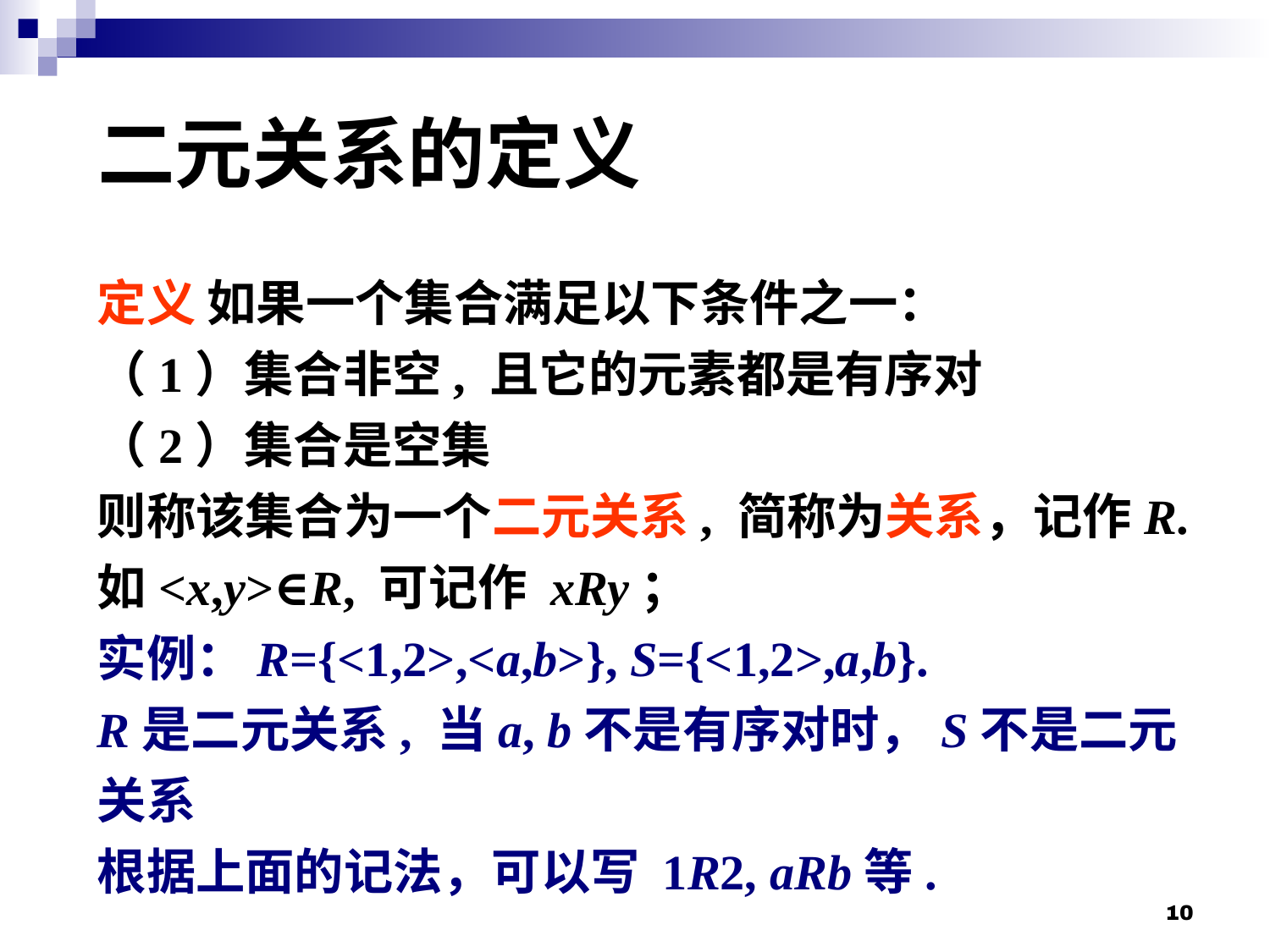

# 二元关系的定义
定义 如果一个集合满足以下条件之一：
（1）集合非空, 且它的元素都是有序对
（2）集合是空集
则称该集合为一个二元关系, 简称为关系，记作R.
如<x,y>∈R, 可记作 xRy；
实例：R={<1,2>,<a,b>}, S={<1,2>,a,b}.
R是二元关系, 当a, b不是有序对时，S不是二元关系
根据上面的记法，可以写 1R2, aRb等.
10